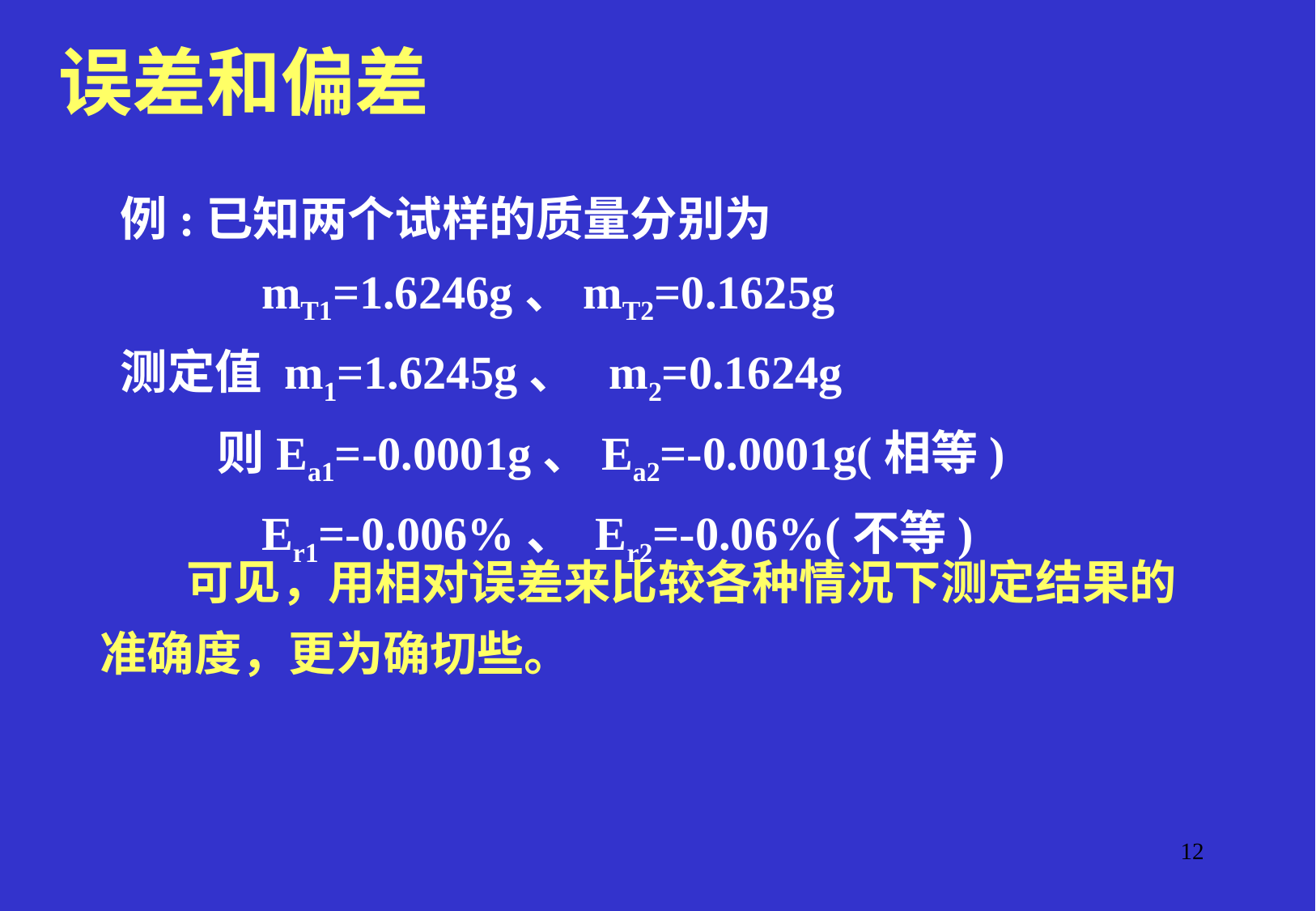

误差和偏差
例:已知两个试样的质量分别为
            mT1=1.6246g、mT2=0.1625g
测定值 m1=1.6245g、  m2=0.1624g
        则Ea1=-0.0001g、Ea2=-0.0001g(相等)
            Er1=-0.006%、 Er2=-0.06%(不等)
       可见，用相对误差来比较各种情况下测定结果的准确度，更为确切些。

12